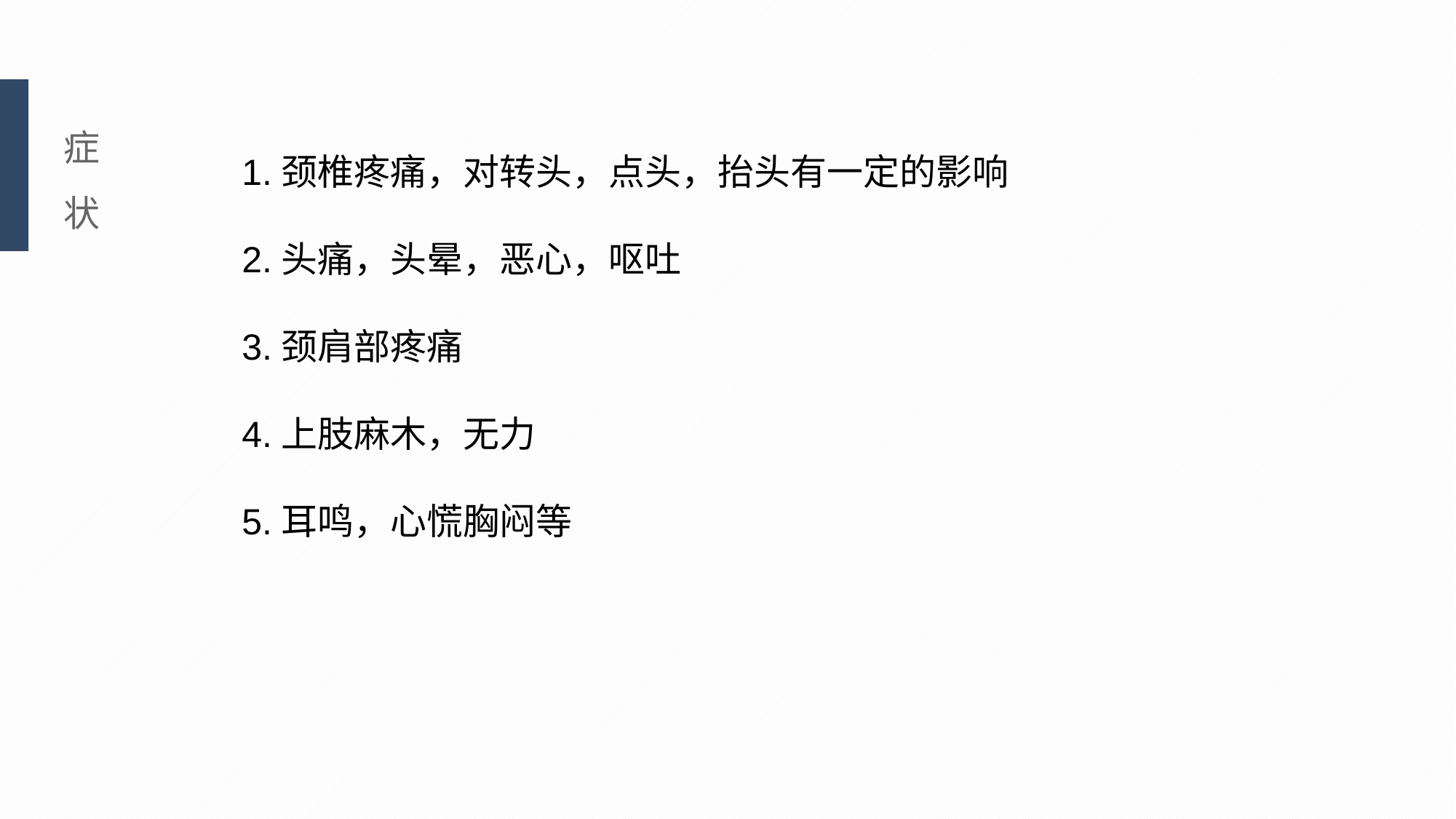

症状
1.颈椎疼痛，对转头，点头，抬头有一定的影响

2.头痛，头晕，恶心，呕吐

3.颈肩部疼痛

4.上肢麻木，无力

5.耳鸣，心慌胸闷等